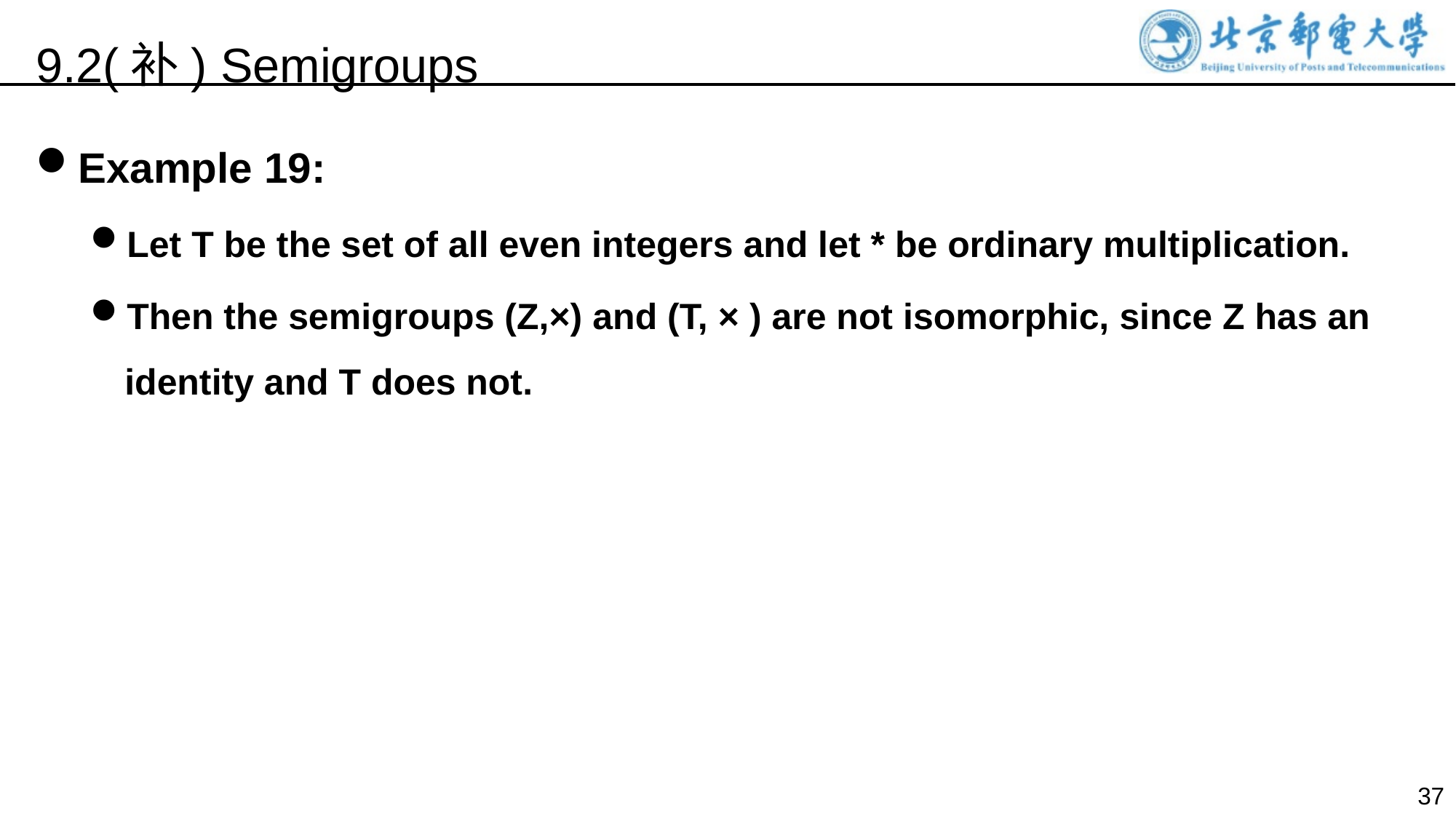

9.2(补) Semigroups
Example 19:
Let T be the set of all even integers and let * be ordinary multiplication.
Then the semigroups (Z,×) and (T, × ) are not isomorphic, since Z has an identity and T does not.